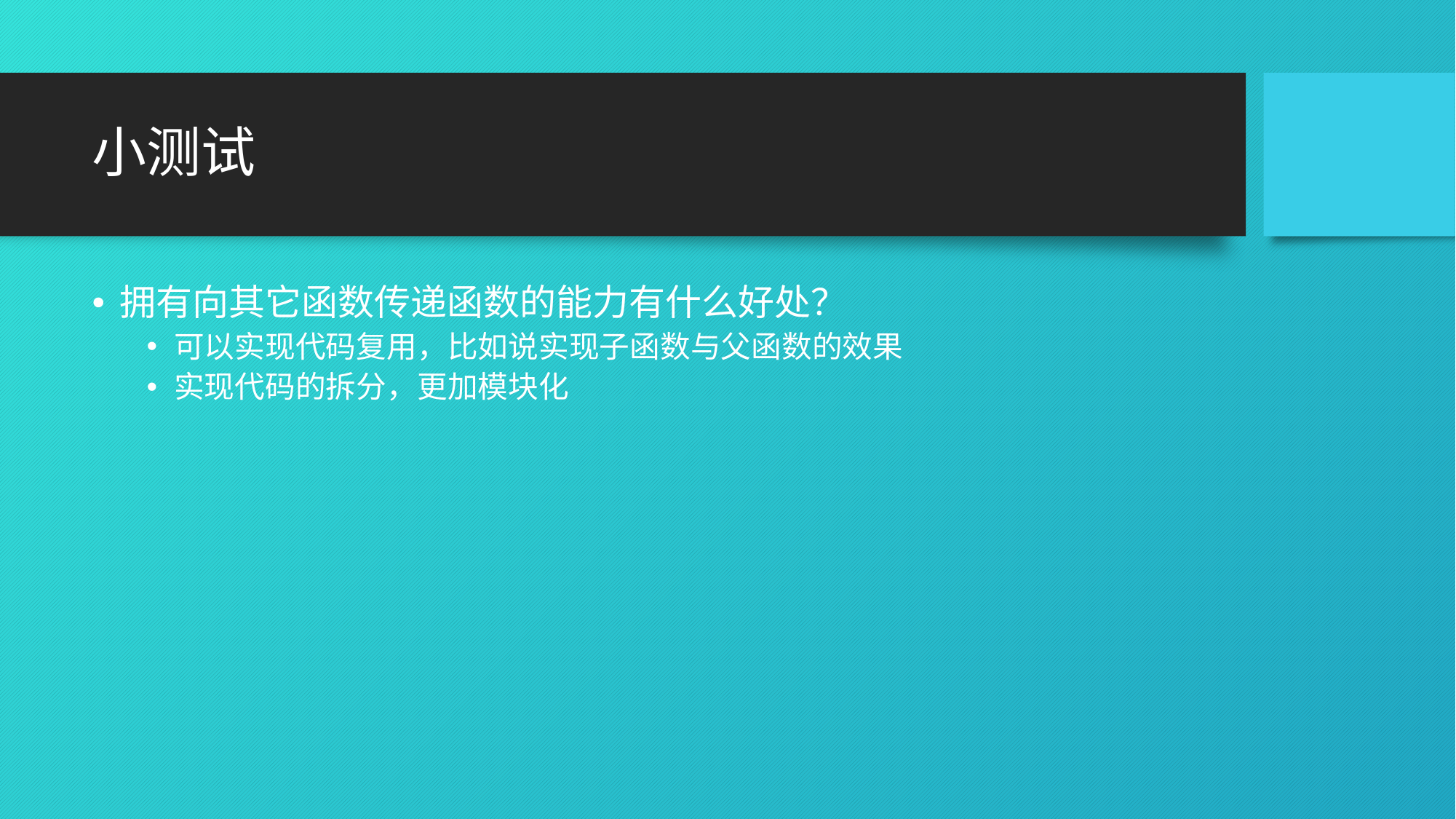

# 小测试
拥有向其它函数传递函数的能力有什么好处？
可以实现代码复用，比如说实现子函数与父函数的效果
实现代码的拆分，更加模块化